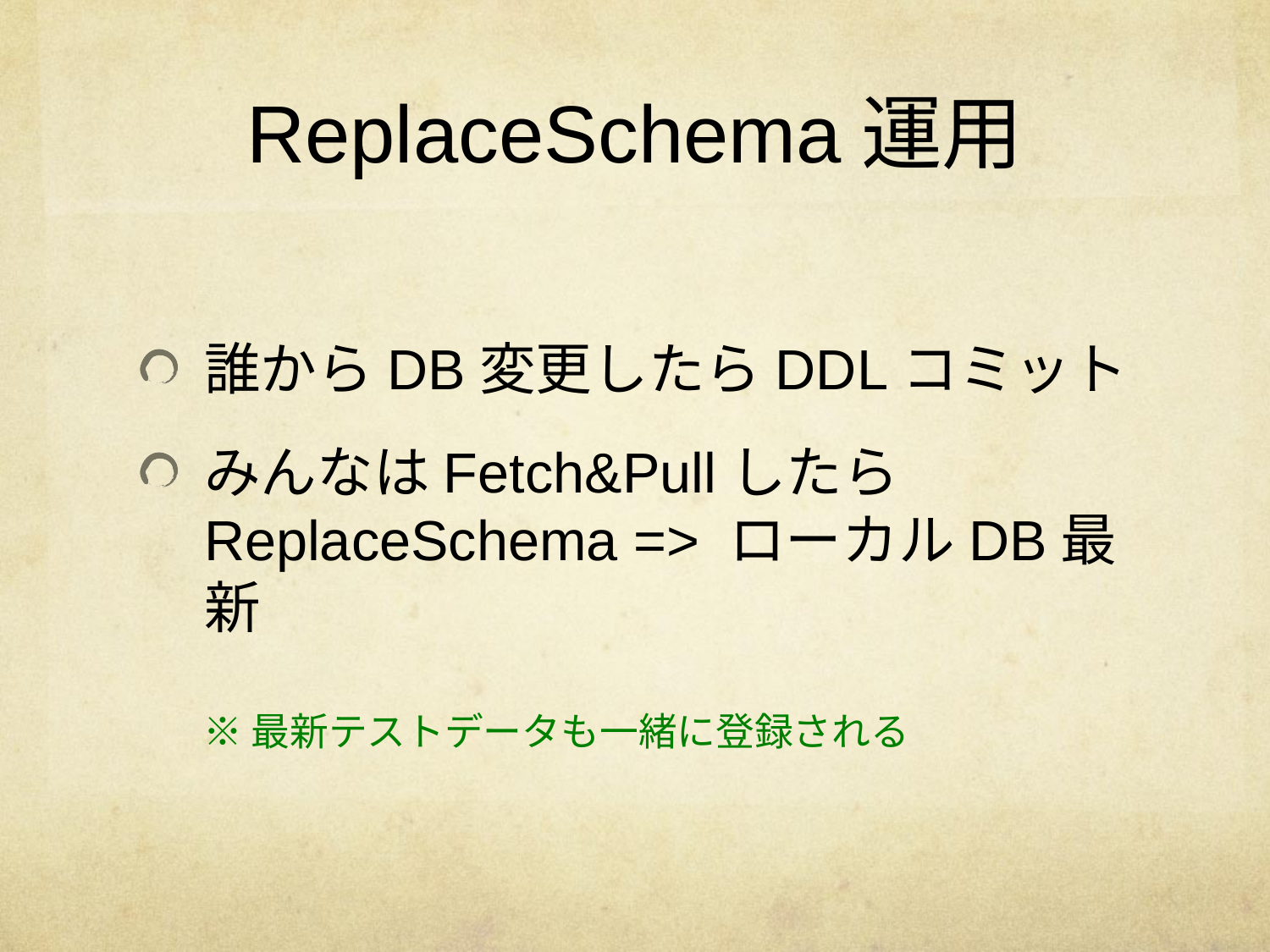

# ReplaceSchema運用

誰からDB変更したらDDLコミット
みんなはFetch&PullしたらReplaceSchema => ローカルDB最新

※最新テストデータも一緒に登録される